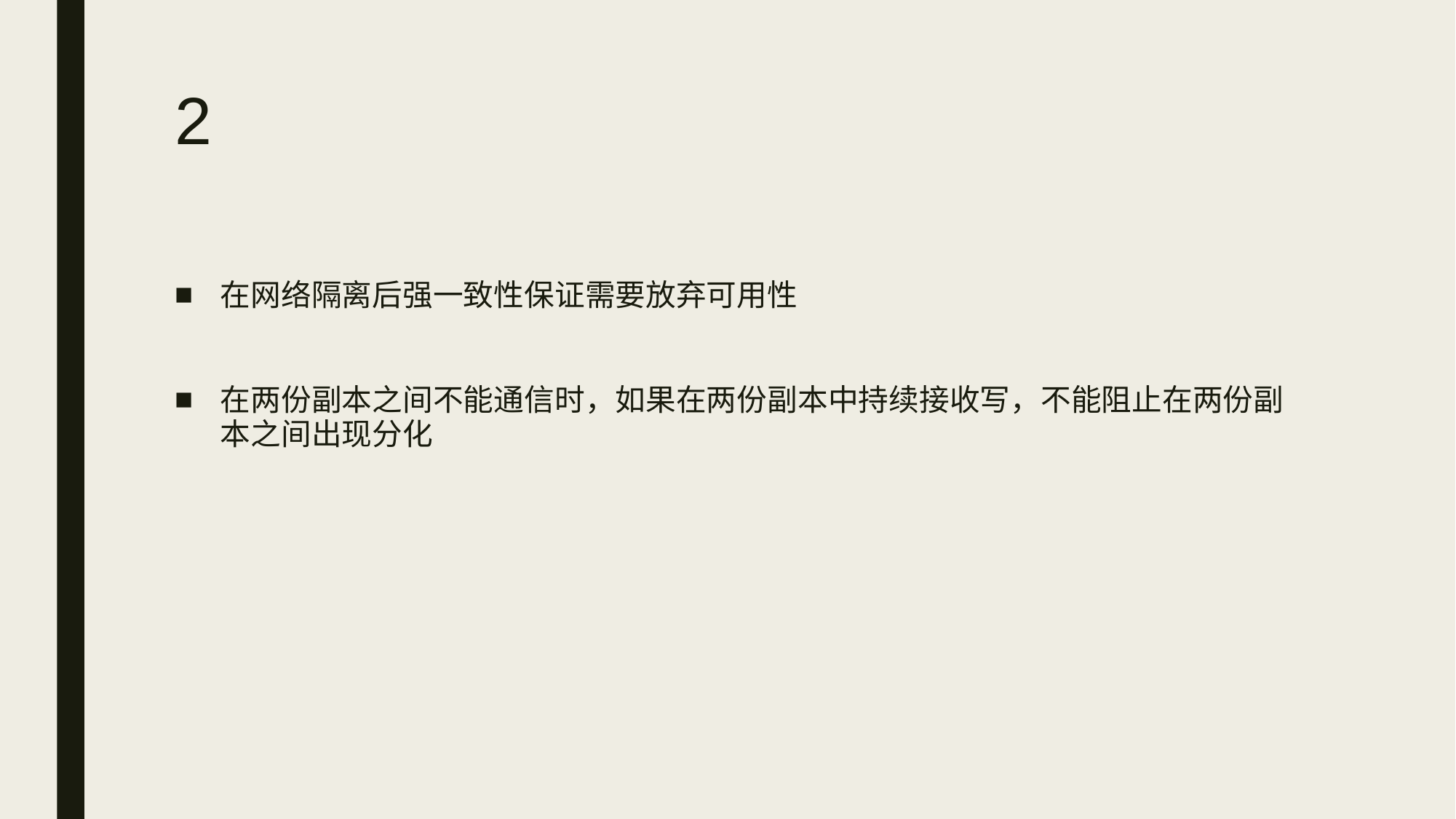

# 2
在网络隔离后强一致性保证需要放弃可用性

在两份副本之间不能通信时，如果在两份副本中持续接收写，不能阻止在两份副本之间出现分化